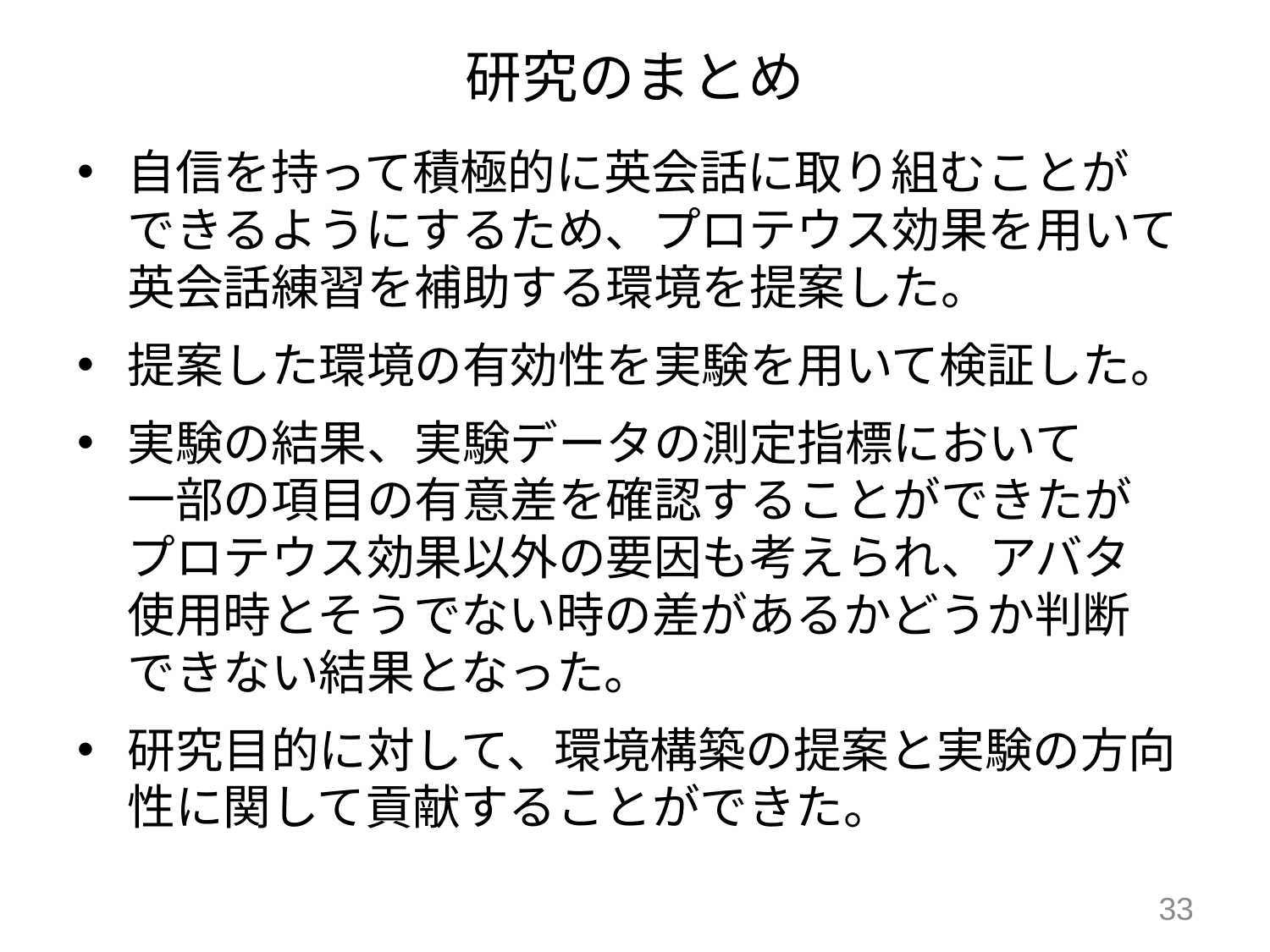

# 研究のまとめ
自信を持って積極的に英会話に取り組むことが
できるようにするため、プロテウス効果を用いて
英会話練習を補助する環境を提案した。
提案した環境の有効性を実験を用いて検証した。
実験の結果、実験データの測定指標において
一部の項目の有意差を確認することができたが
プロテウス効果以外の要因も考えられ、アバタ
使用時とそうでない時の差があるかどうか判断
できない結果となった。
研究目的に対して、環境構築の提案と実験の方向性に関して貢献することができた。
33